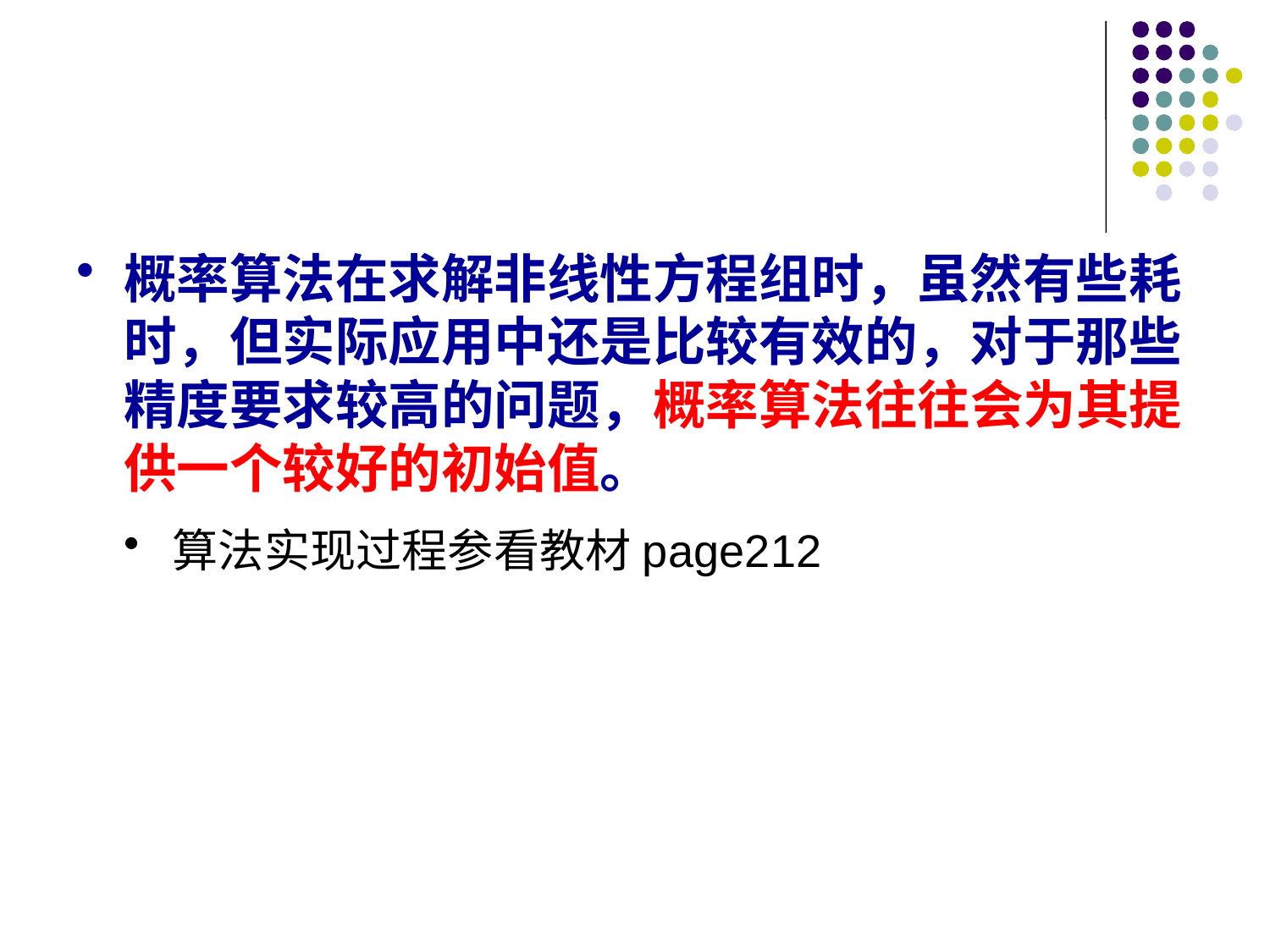

概率算法在求解非线性方程组时，虽然有些耗时，但实际应用中还是比较有效的，对于那些精度要求较高的问题，概率算法往往会为其提供一个较好的初始值。
算法实现过程参看教材page212